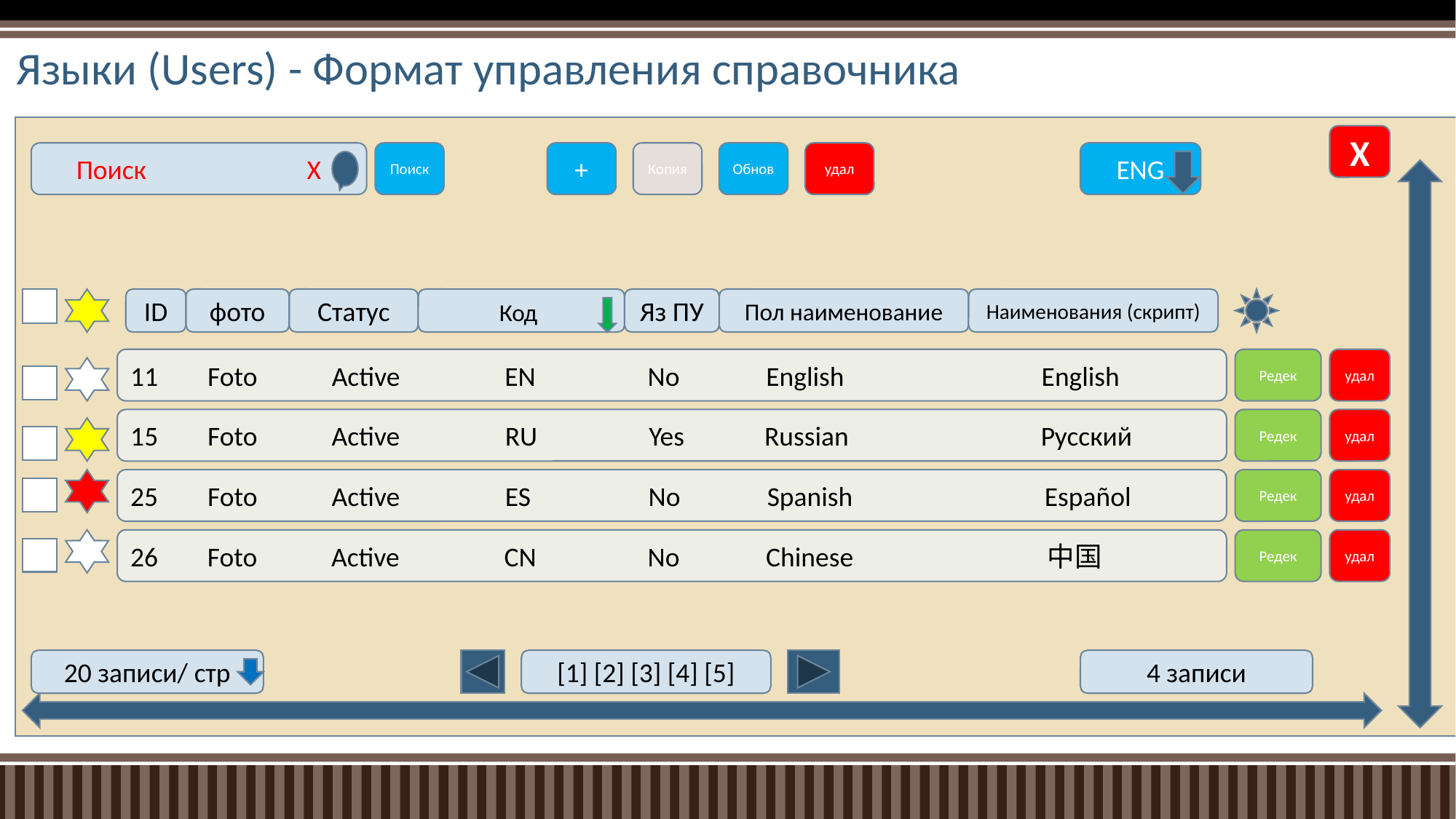

# Языки (Users) - Формат управления справочника

Х
Поиск                          Х
Поиск
+
Копия
Обнов
удал
ENG

ID
фото
Статус
Код
Яз ПУ
Пол наименование
Наименования (скрипт)

11        Foto            Active                 EN                  No              English                                English
Редек
удал

15        Foto            Active                 RU                  Yes             Russian                               Русский
Редек
удал

25        Foto            Active                 ES                   No              Spanish                               Español
Редек
удал

26        Foto            Active                 CN                  No              Chinese                              中国
Редек
удал

20 записи/ стр

[1] [2] [3] [4] [5]

4 записи